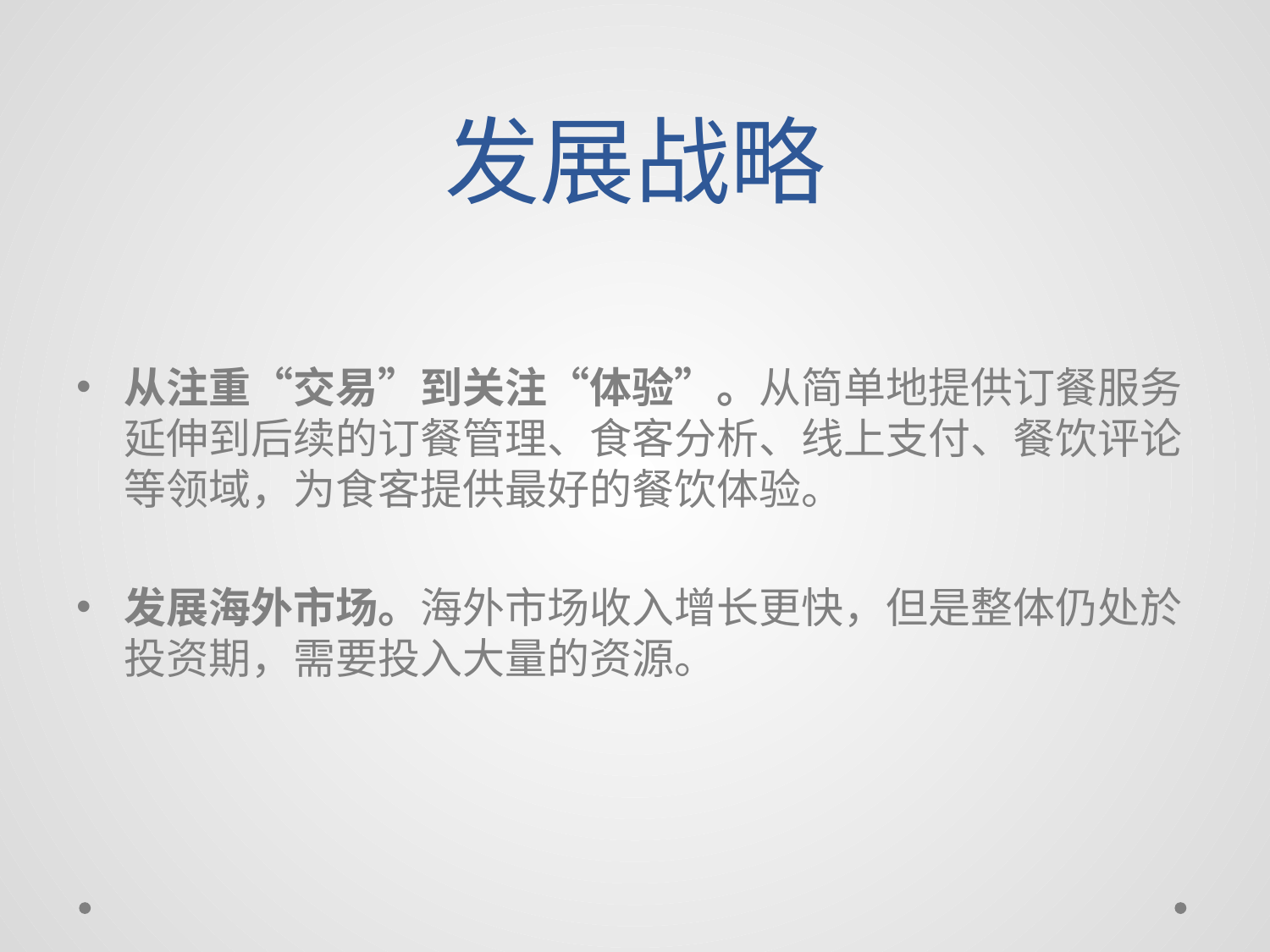

# 发展战略
从注重“交易”到关注“体验”。从简单地提供订餐服务延伸到后续的订餐管理、食客分析、线上支付、餐饮评论等领域，为食客提供最好的餐饮体验。

发展海外市场。海外市场收入增长更快，但是整体仍处於投资期，需要投入大量的资源。